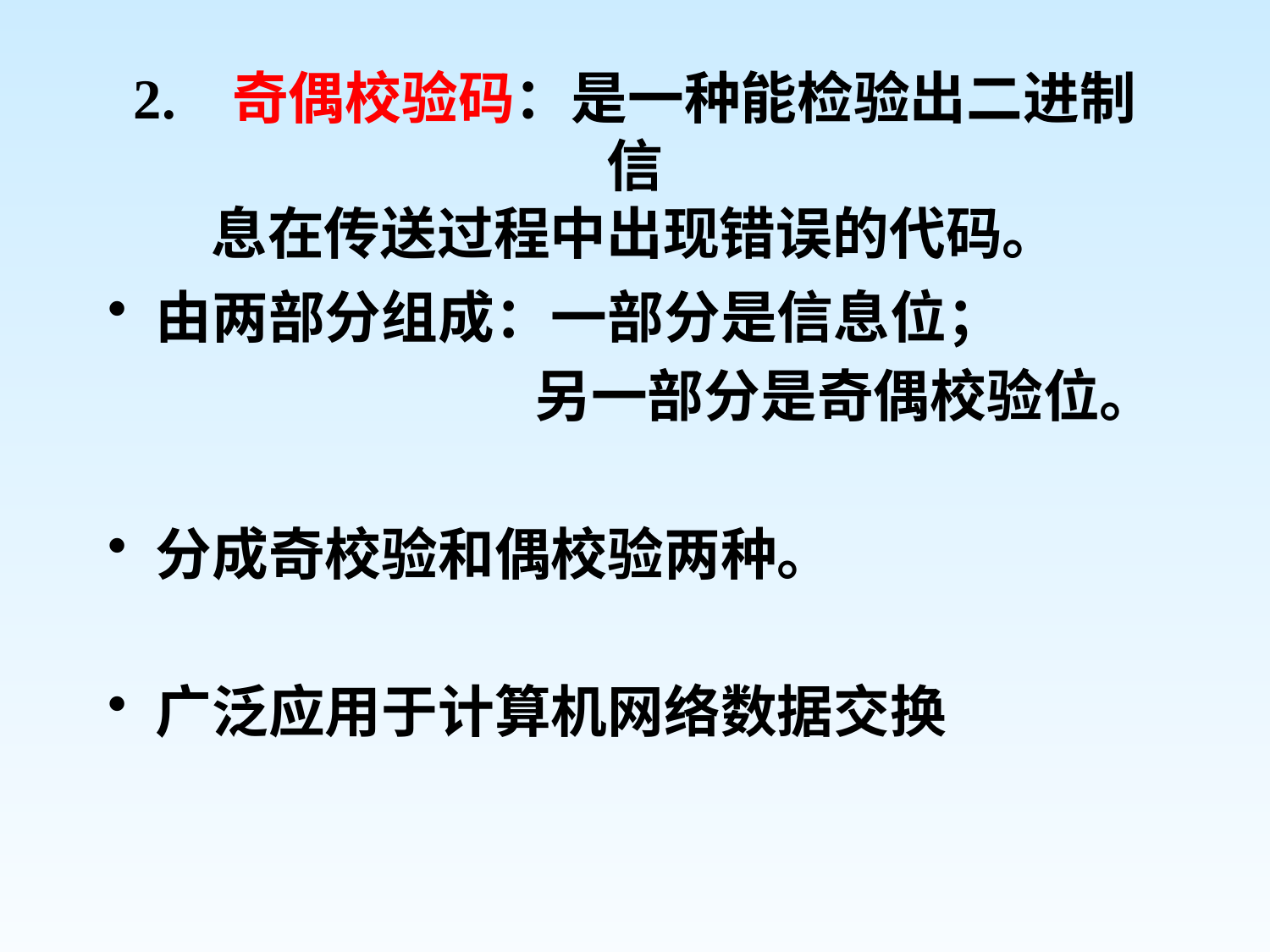

# 2.   奇偶校验码：是一种能检验出二进制信 息在传送过程中出现错误的代码。
由两部分组成：一部分是信息位；
                                另一部分是奇偶校验位。

分成奇校验和偶校验两种。

广泛应用于计算机网络数据交换
35